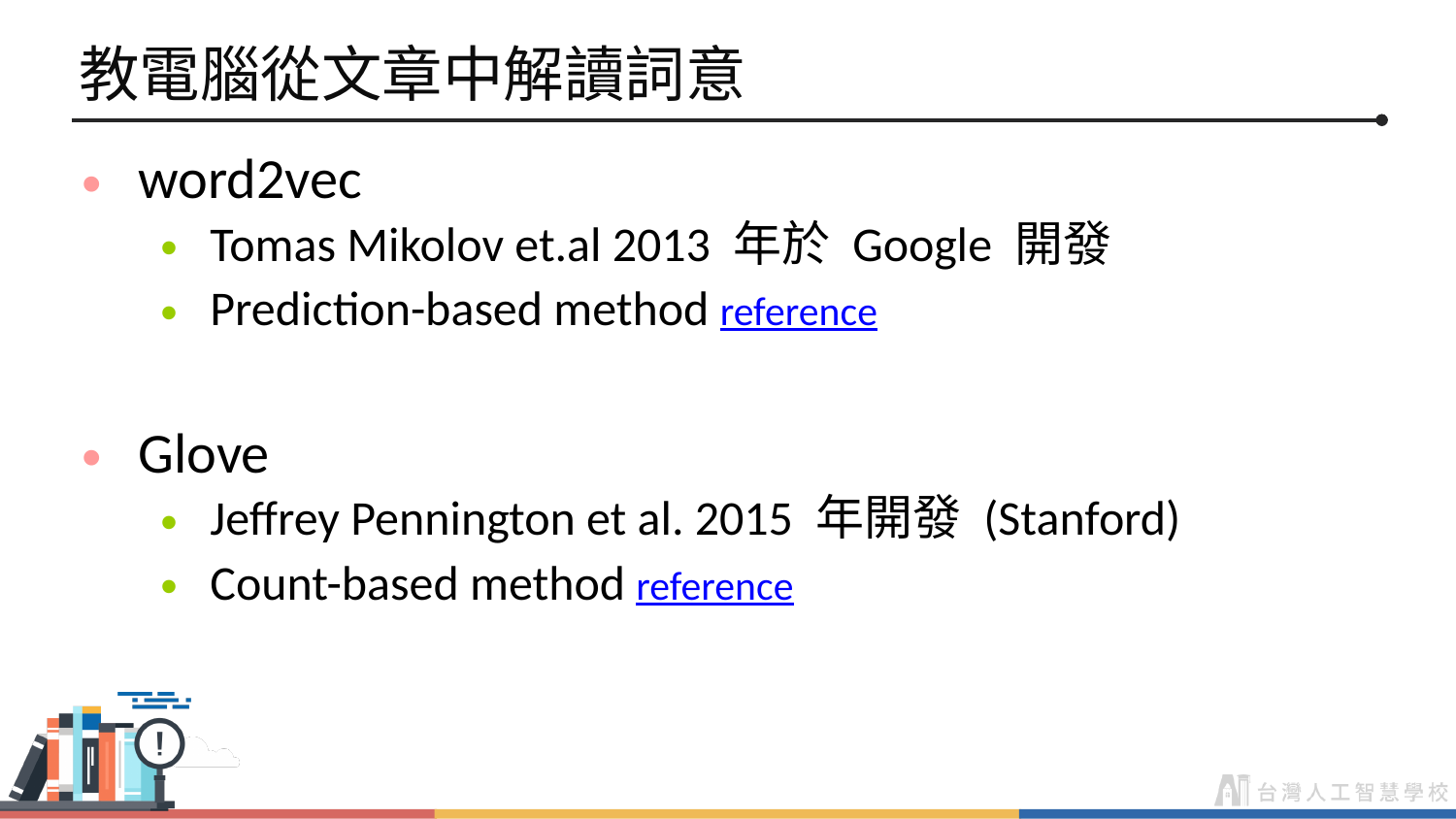

# 教電腦從文章中解讀詞意
word2vec
Tomas Mikolov et.al 2013 年於 Google 開發
Prediction-based method reference

Glove
Jeffrey Pennington et al. 2015 年開發 (Stanford)
Count-based method reference